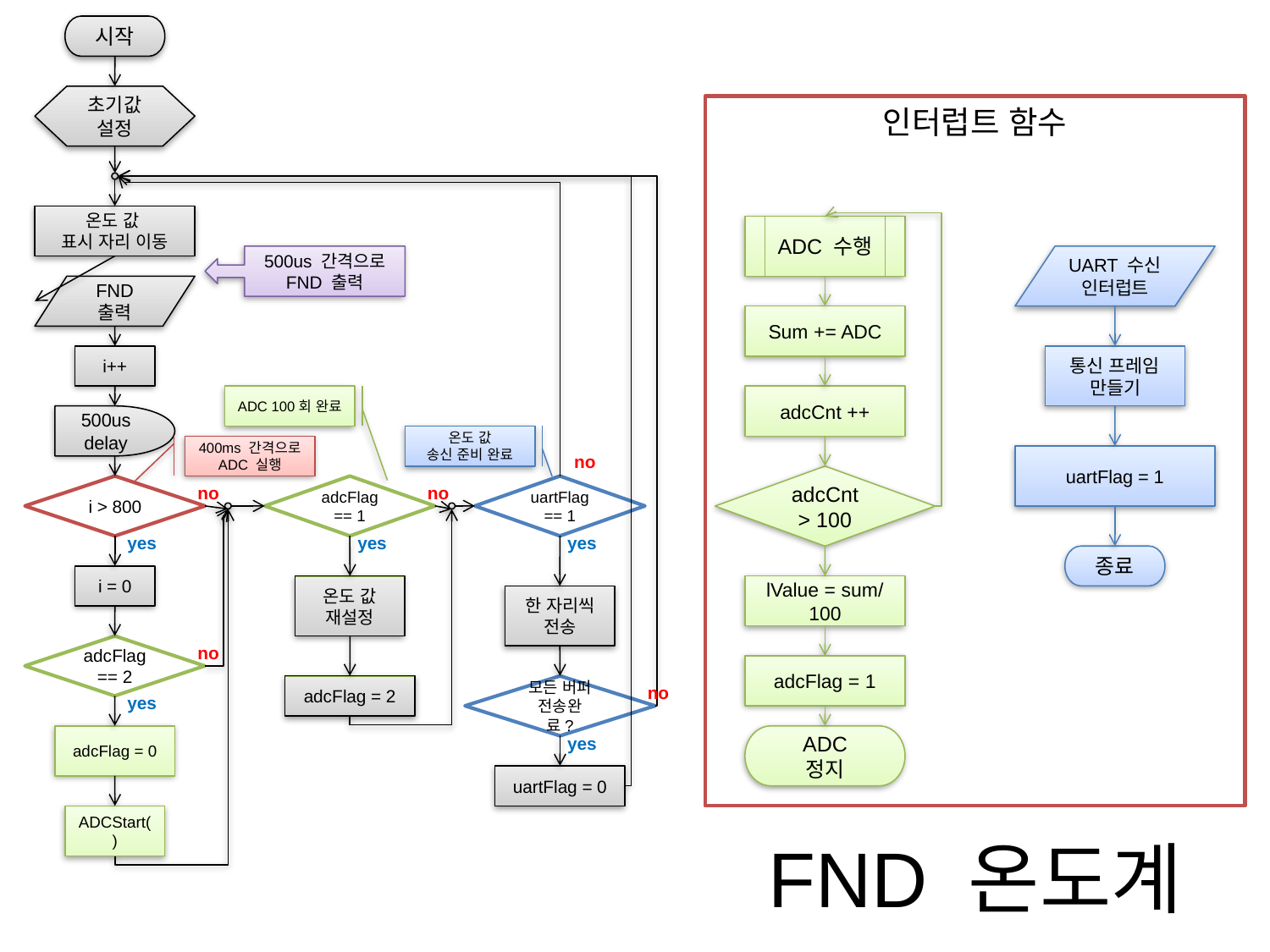

시작
초기값
설정
인터럽트 함수

온도 값
표시 자리 이동
ADC 수행
500us 간격으로
FND 출력
UART 수신
인터럽트
FND
출력
Sum += ADC
i++
통신 프레임
만들기
ADC 100회 완료
adcCnt ++
500us
delay
온도 값
송신 준비 완료
400ms 간격으로
ADC 실행
no
uartFlag = 1
adcCnt
> 100
i > 800
no
adcFlag == 1
no
uartFlag == 1

yes
yes
yes
종료
i = 0
온도 값
재설정
lValue = sum/100
한 자리씩 전송
adcFlag == 2
no
adcFlag = 1
adcFlag = 2
모든 버퍼
전송완료?
no
yes
adcFlag = 0
yes
ADC
정지
uartFlag = 0
# FND 온도계
ADCStart()